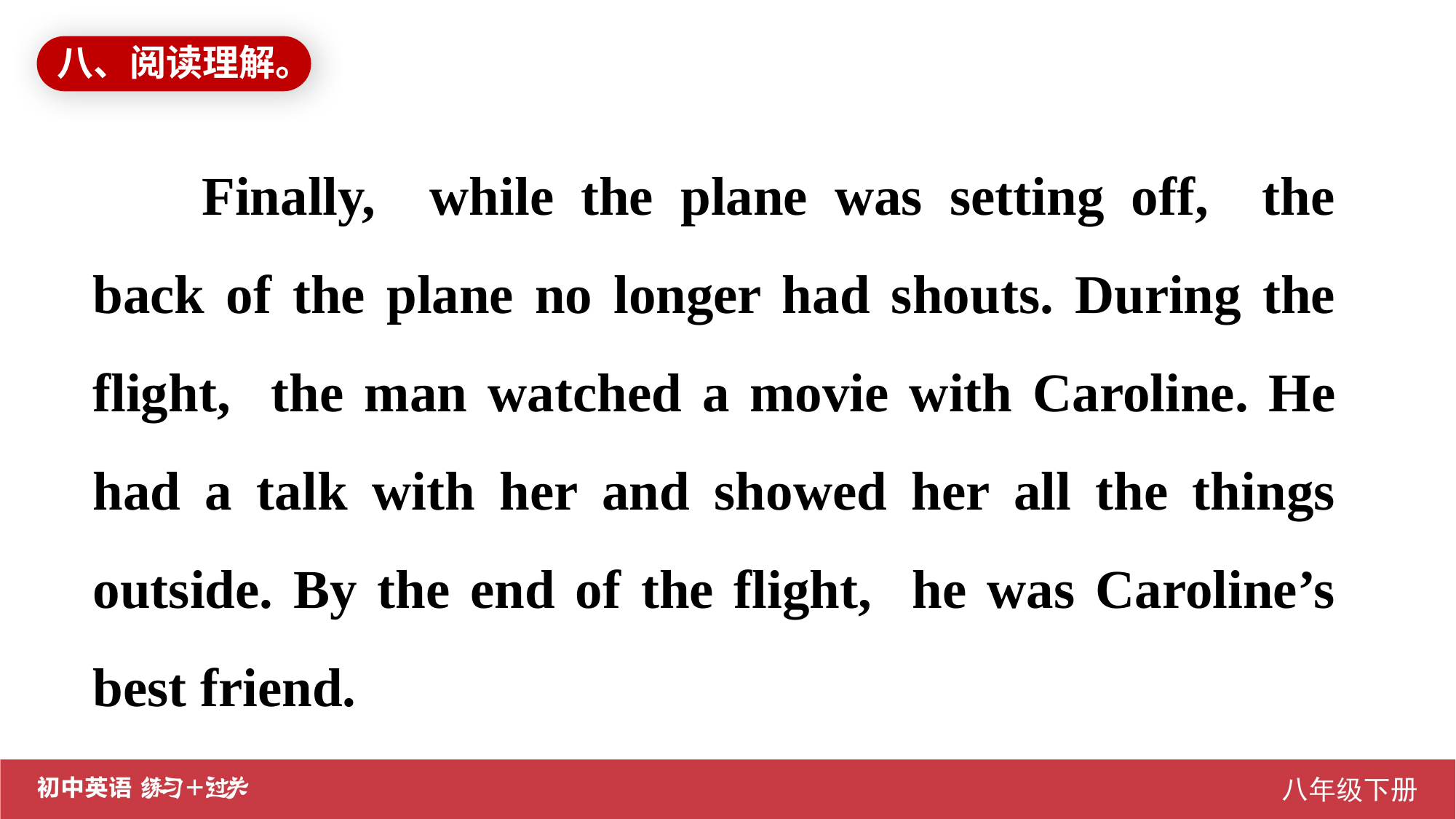

八、阅读理解。

Finally,  while the plane was setting off,  the back of the plane no longer had shouts. During the flight,  the man watched a movie with Caroline. He had a talk with her and showed her all the things outside. By the end of the flight,  he was Caroline’s best friend.